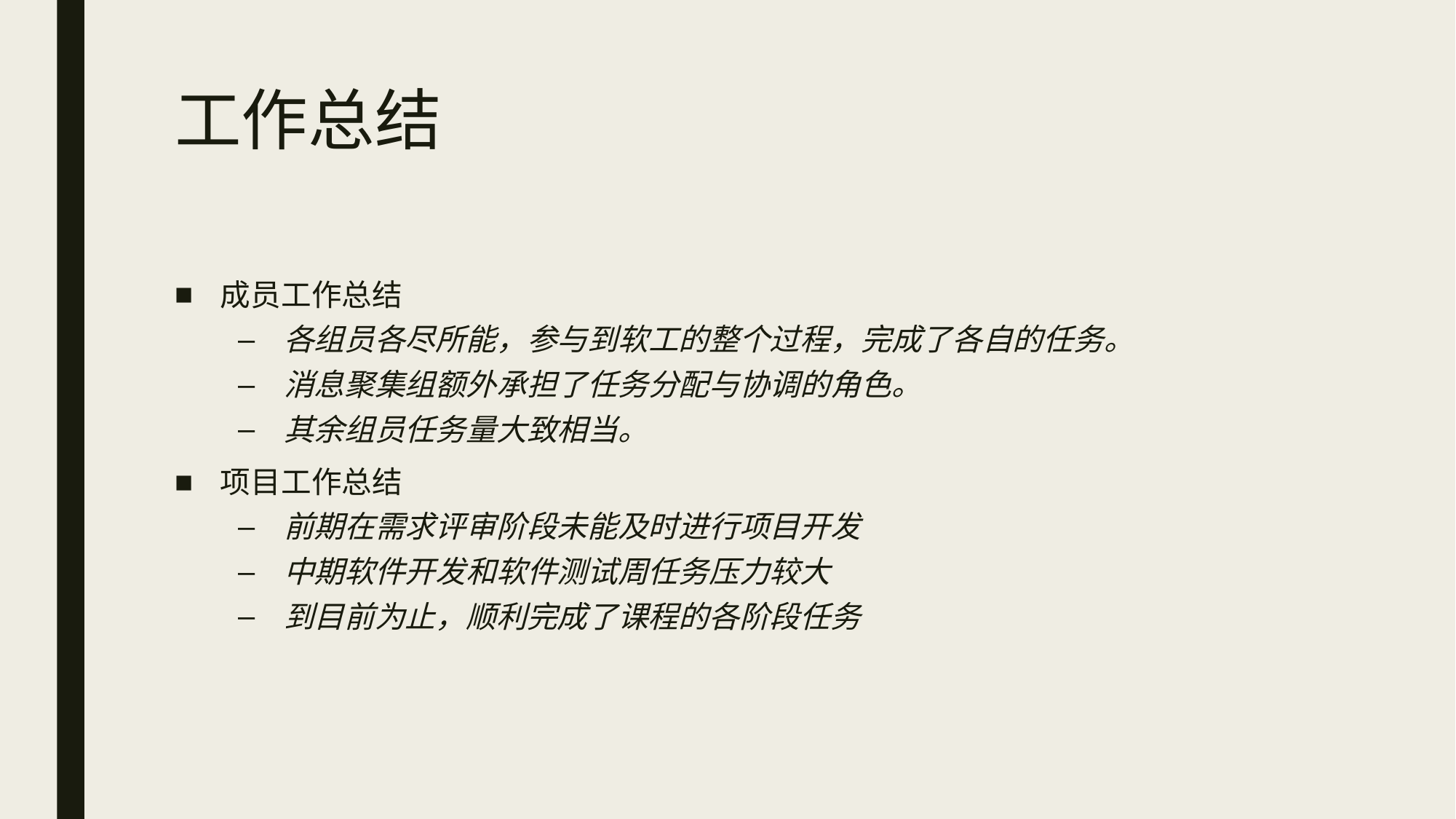

# 工作总结
成员工作总结
各组员各尽所能，参与到软工的整个过程，完成了各自的任务。
消息聚集组额外承担了任务分配与协调的角色。
其余组员任务量大致相当。
项目工作总结
前期在需求评审阶段未能及时进行项目开发
中期软件开发和软件测试周任务压力较大
到目前为止，顺利完成了课程的各阶段任务